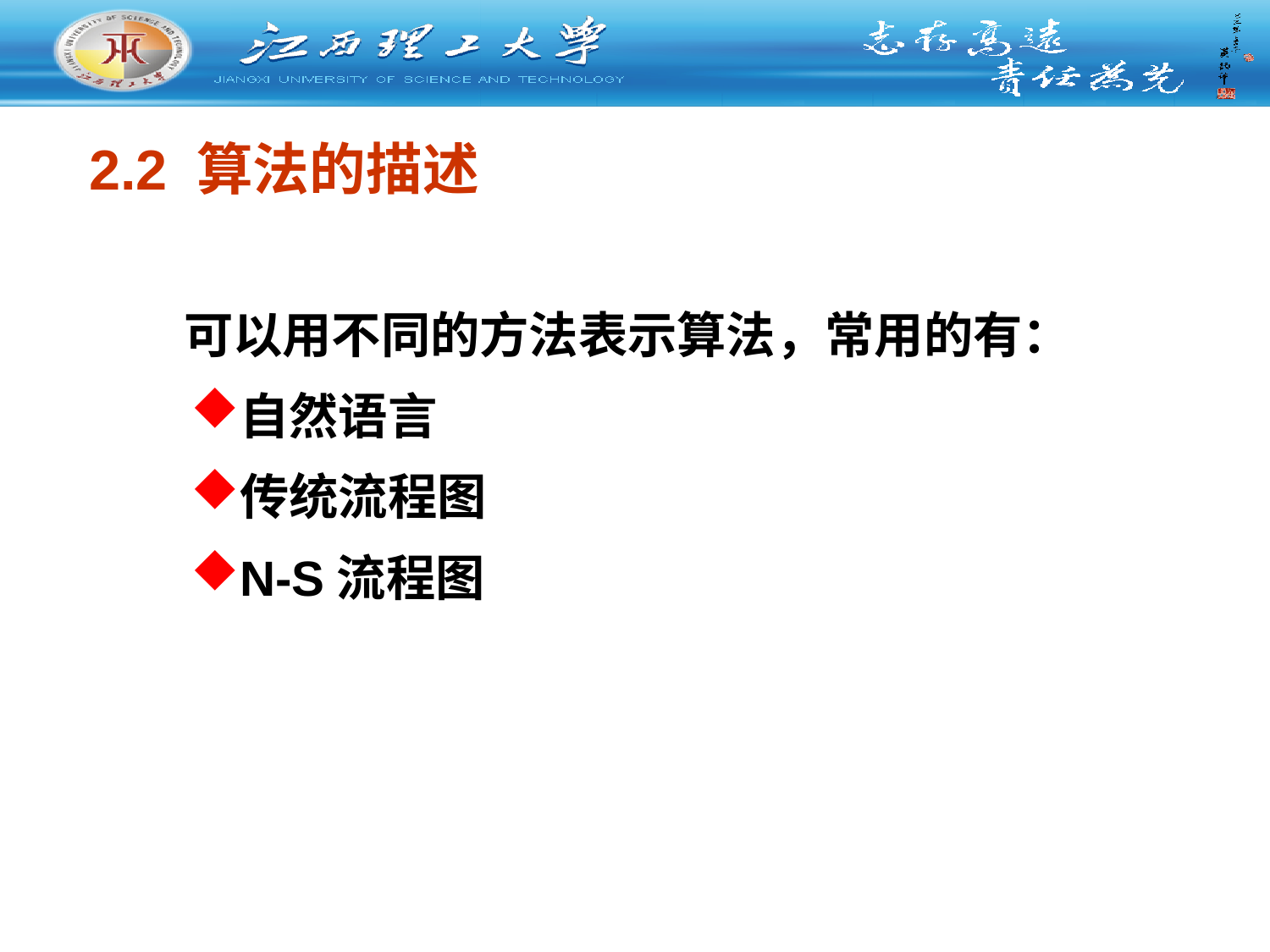

2.2 算法的描述
    可以用不同的方法表示算法，常用的有：
自然语言
传统流程图
N-S流程图